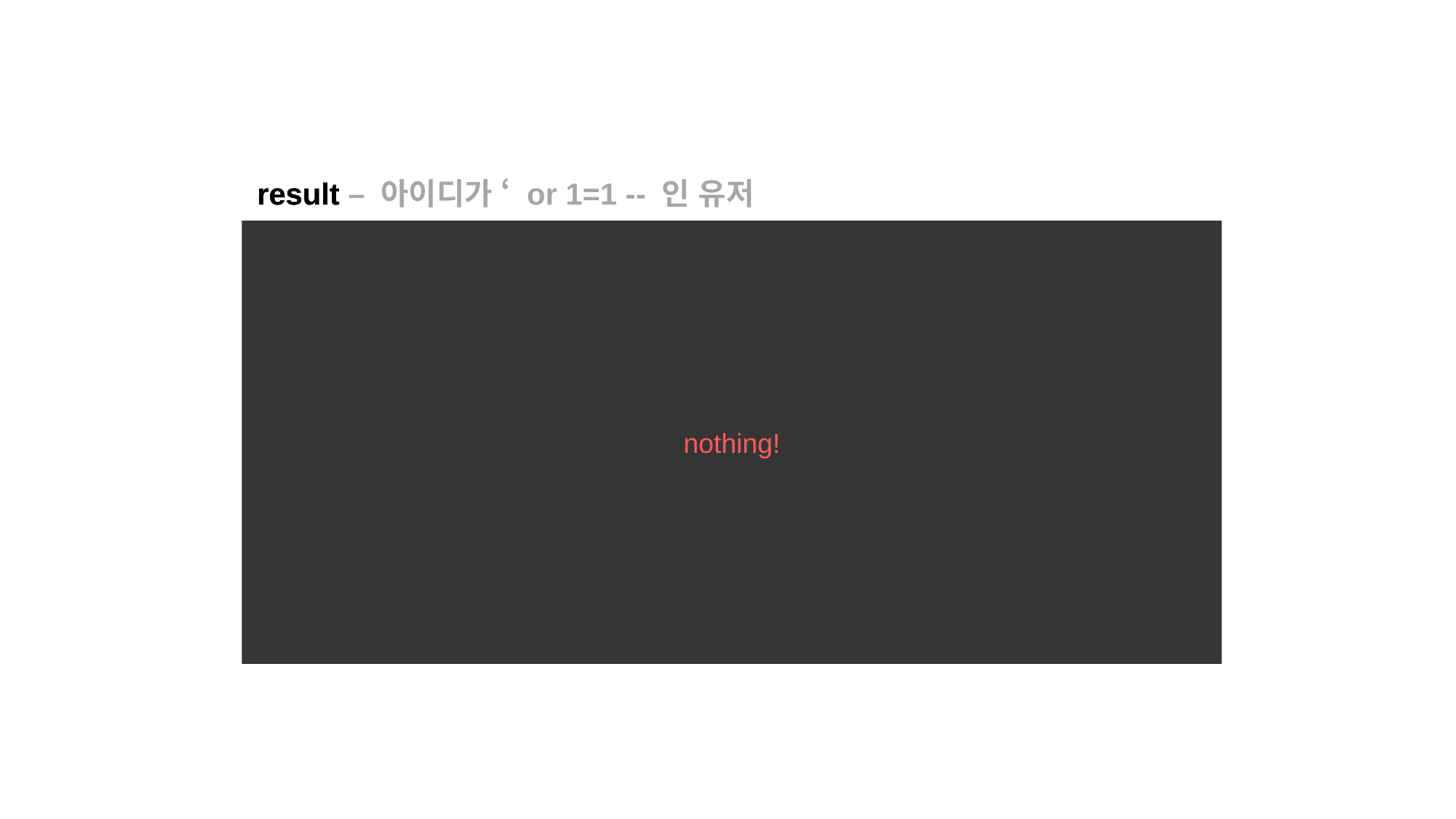

# result
result – 아이디가 ‘ or 1=1 -- 인 유저
nothing!